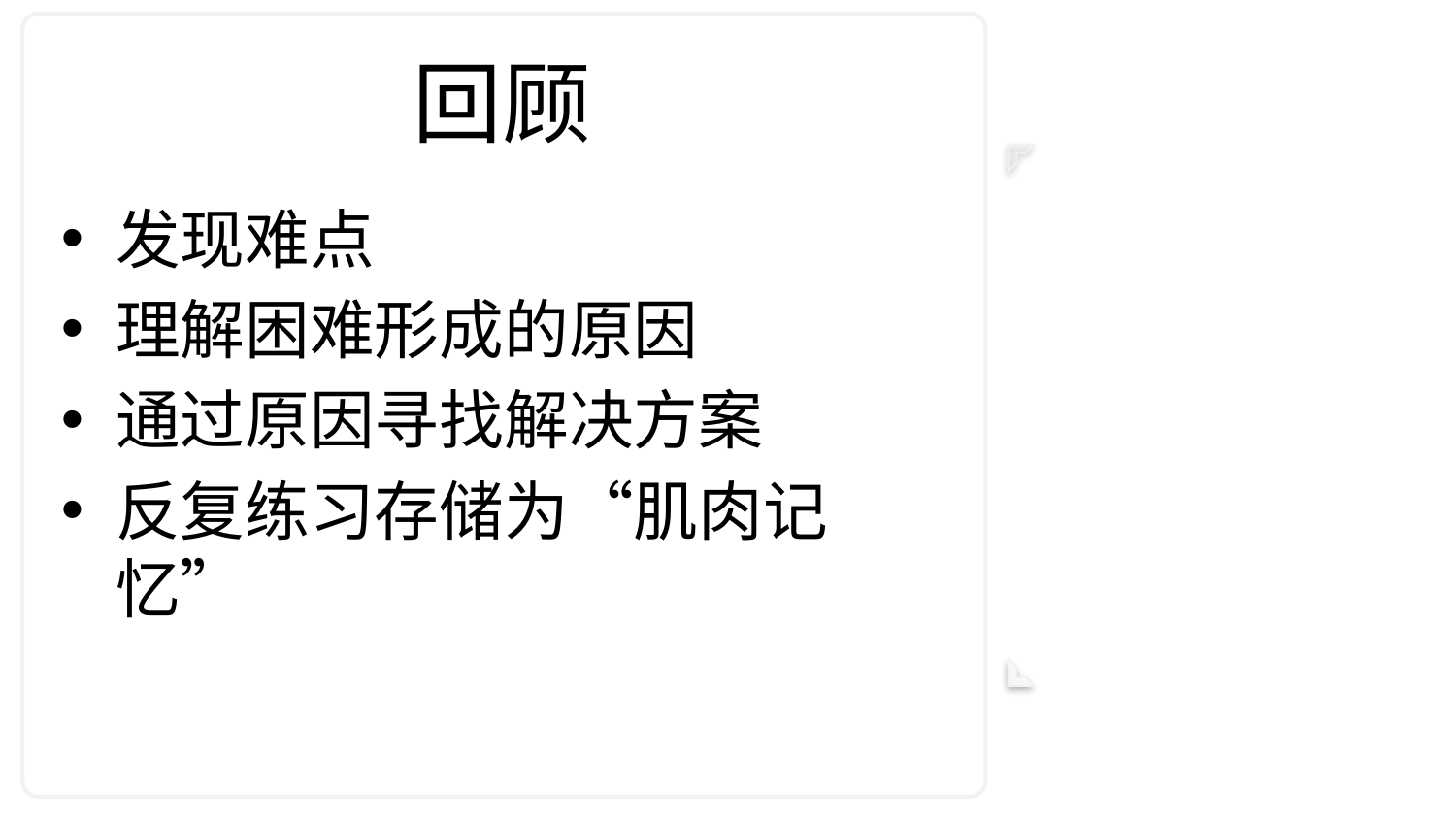

# 回顾
发现难点
理解困难形成的原因
通过原因寻找解决方案
反复练习存储为“肌肉记忆”